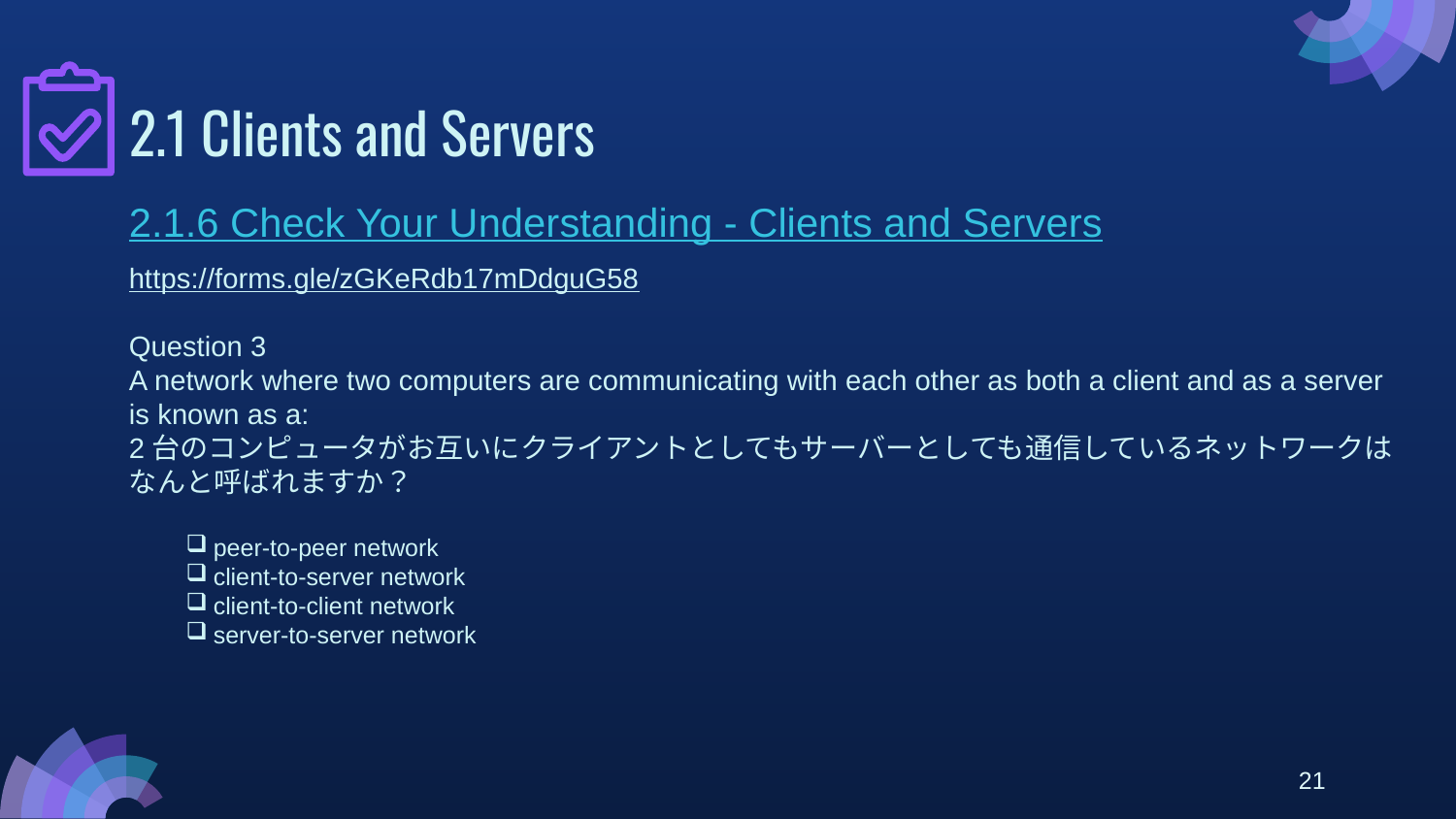

# 2.1 Clients and Servers
2.1.6 Check Your Understanding - Clients and Servers
https://forms.gle/zGKeRdb17mDdguG58

Question 3
A network where two computers are communicating with each other as both a client and as a server is known as a:
2台のコンピュータがお互いにクライアントとしてもサーバーとしても通信しているネットワークはなんと呼ばれますか？

peer-to-peer network
client-to-server network
client-to-client network
server-to-server network
21